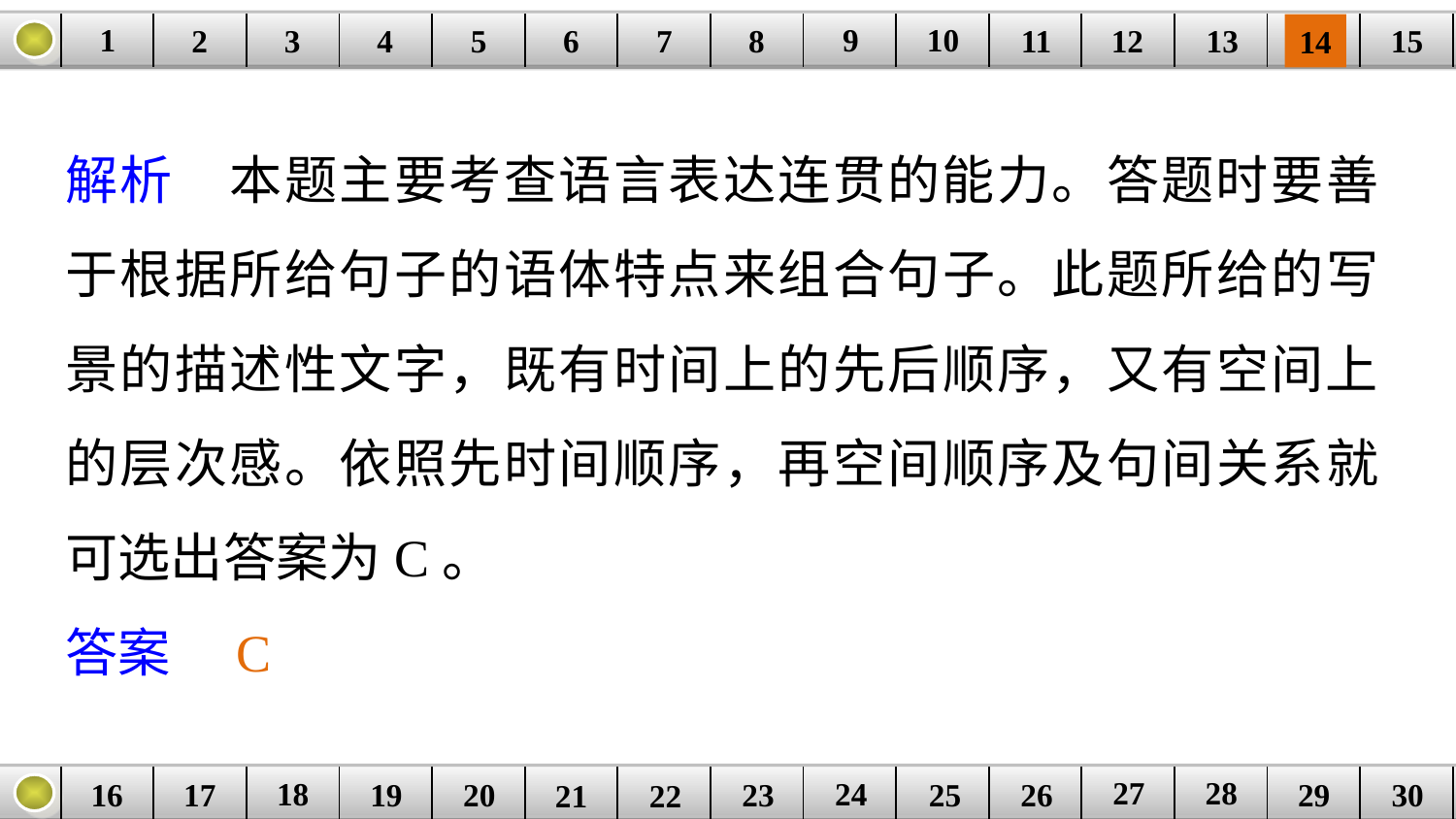

9
10
1
3
4
5
6
8
11
2
12
15
|  |  |  |  |  |  |  |  |  |  |  |  |  |  |  |
| --- | --- | --- | --- | --- | --- | --- | --- | --- | --- | --- | --- | --- | --- | --- |
7
13
14

解析　本题主要考查语言表达连贯的能力。答题时要善于根据所给句子的语体特点来组合句子。此题所给的写景的描述性文字，既有时间上的先后顺序，又有空间上的层次感。依照先时间顺序，再空间顺序及句间关系就可选出答案为C。
答案　C

27
28
18
24
16
25
26
30
|  |  |  |  |  |  |  |  |  |  |  |  |  |  |  |
| --- | --- | --- | --- | --- | --- | --- | --- | --- | --- | --- | --- | --- | --- | --- |
23
17
19
20
29
21
22